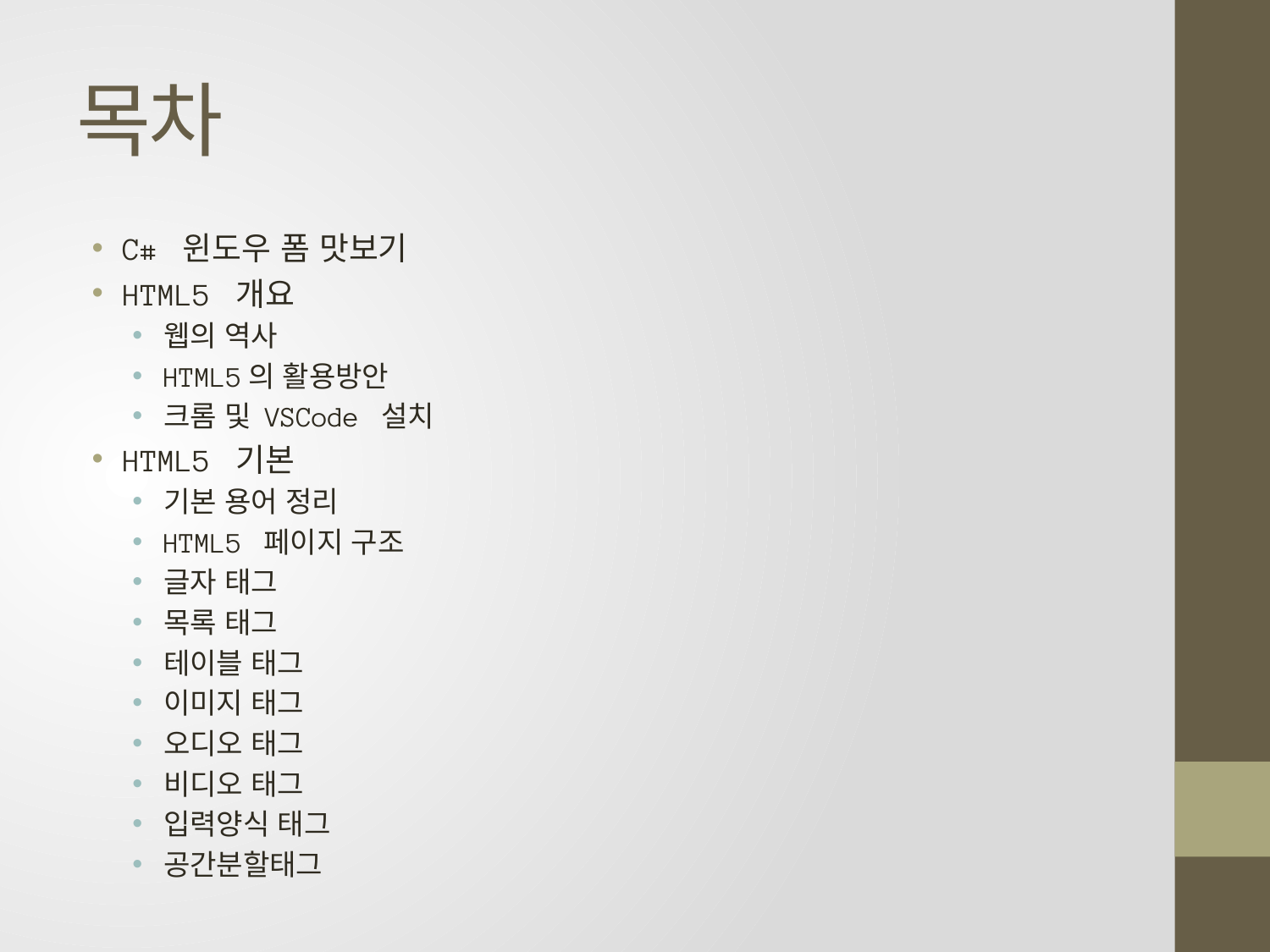

# 목차
C# 윈도우 폼 맛보기
HTML5 개요
웹의 역사
HTML5의 활용방안
크롬 및 VSCode 설치
HTML5 기본
기본 용어 정리
HTML5 페이지 구조
글자 태그
목록 태그
테이블 태그
이미지 태그
오디오 태그
비디오 태그
입력양식 태그
공간분할태그